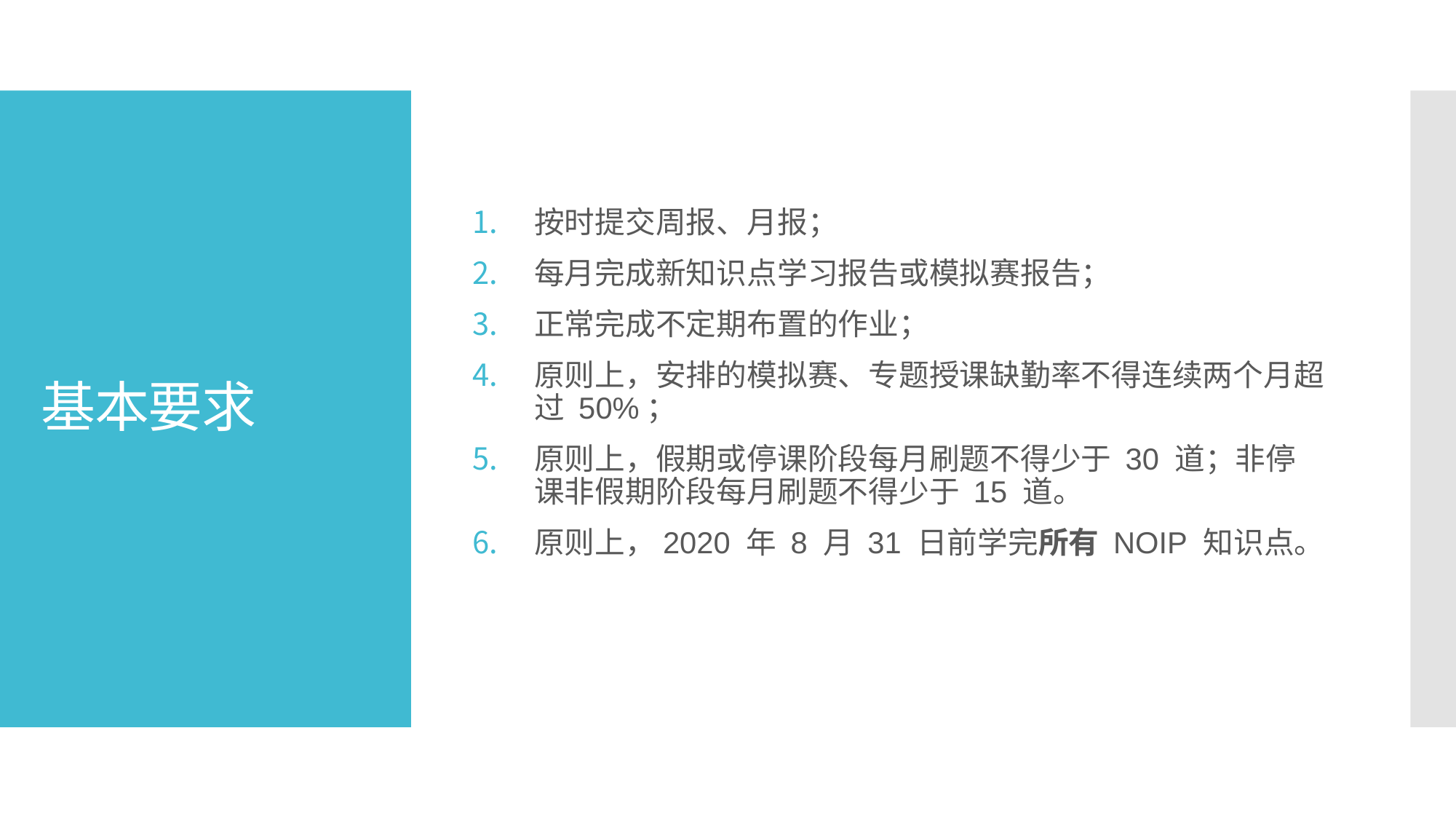

按时提交周报、月报；
每月完成新知识点学习报告或模拟赛报告；
正常完成不定期布置的作业；
原则上，安排的模拟赛、专题授课缺勤率不得连续两个月超过 50%；
原则上，假期或停课阶段每月刷题不得少于 30 道；非停课非假期阶段每月刷题不得少于 15 道。
原则上，2020 年 8 月 31 日前学完所有 NOIP 知识点。

# 基本要求